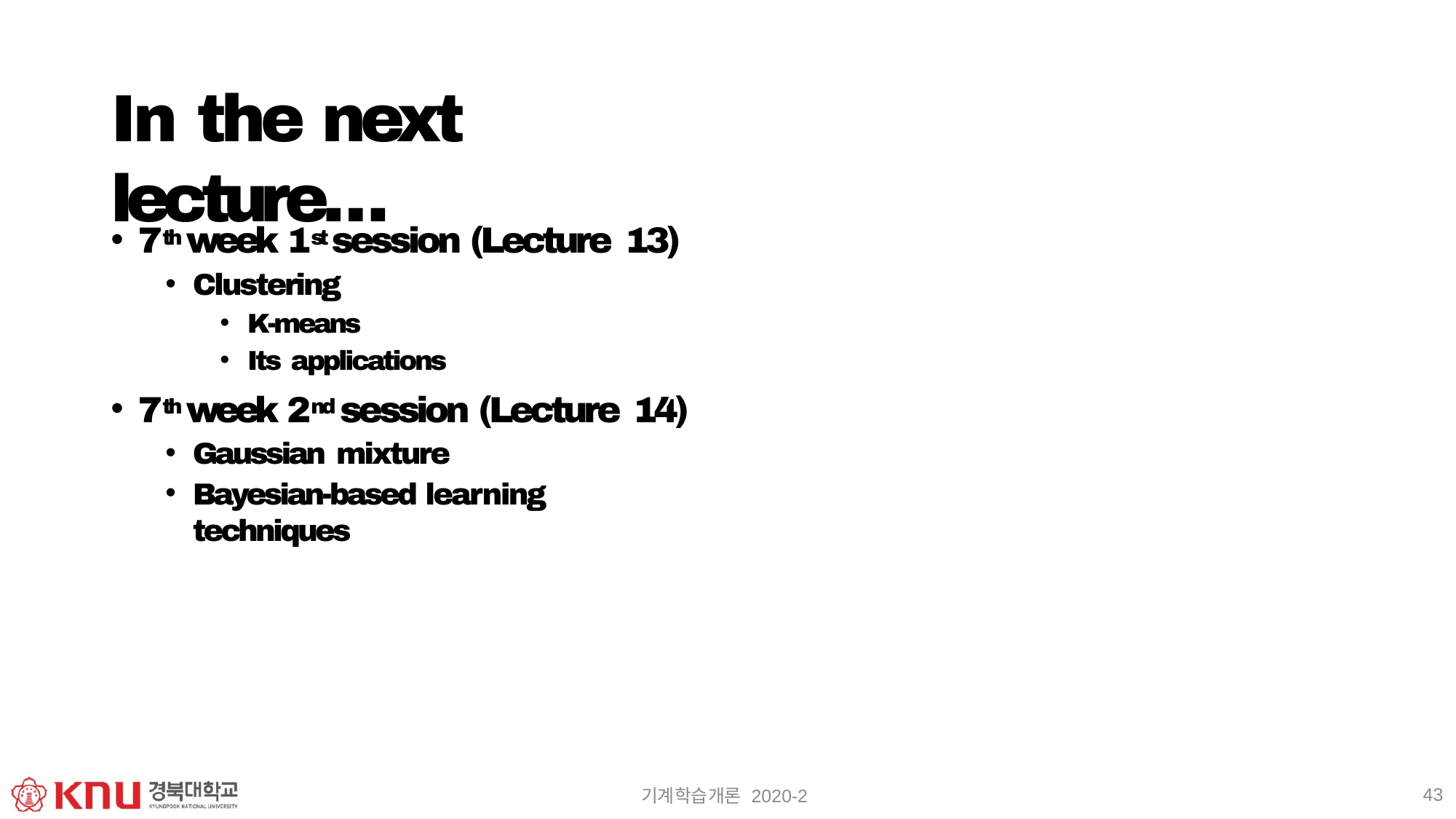

# In the next lecture…
7th week 1st session (Lecture 13)
Clustering
K-means
Its applications
7th week 2nd session (Lecture 14)
Gaussian mixture
Bayesian-based learning techniques
43
기계학습개론 2020-2